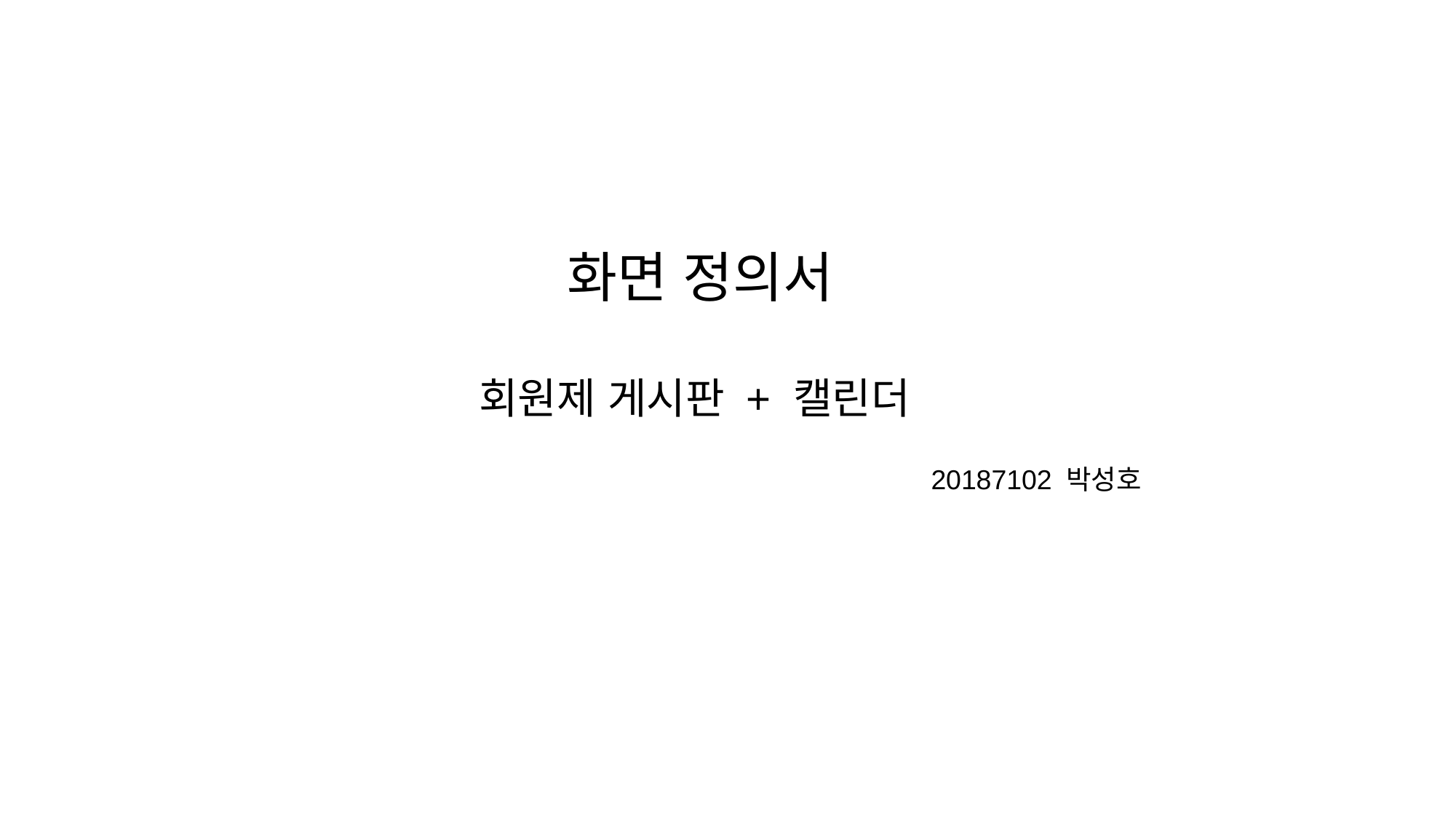

화면 정의서
회원제 게시판 + 캘린더
20187102 박성호